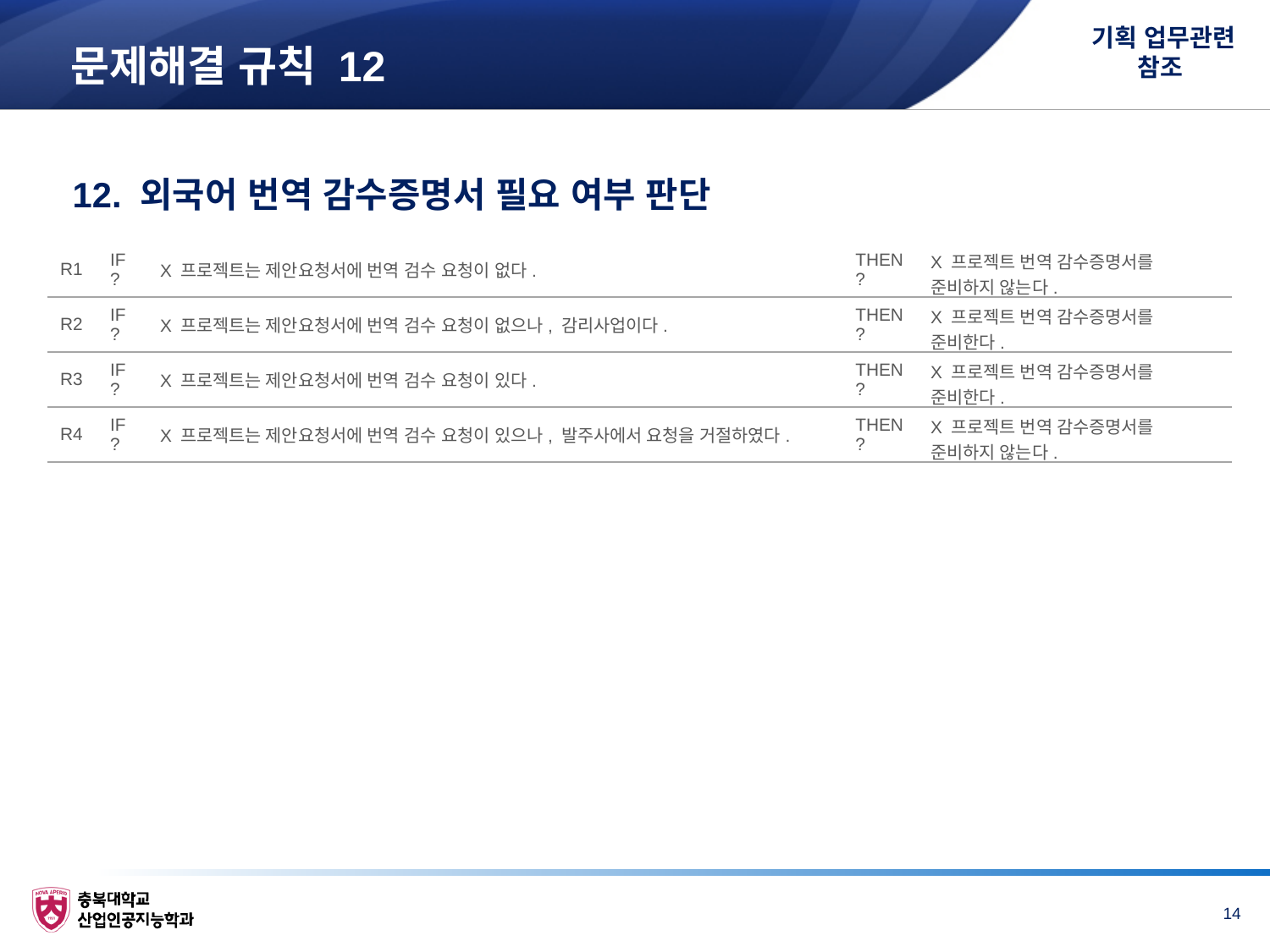

기획 업무관련 참조
# 문제해결 규칙 12
12. 외국어 번역 감수증명서 필요 여부 판단
| R1 | IF? | X 프로젝트는 제안요청서에 번역 검수 요청이 없다. | THEN? | X 프로젝트 번역 감수증명서를 준비하지 않는다. |
| --- | --- | --- | --- | --- |
| R2 | IF? | X 프로젝트는 제안요청서에 번역 검수 요청이 없으나, 감리사업이다. | THEN? | X 프로젝트 번역 감수증명서를 준비한다. |
| R3 | IF? | X 프로젝트는 제안요청서에 번역 검수 요청이 있다. | THEN? | X 프로젝트 번역 감수증명서를 준비한다. |
| R4 | IF? | X 프로젝트는 제안요청서에 번역 검수 요청이 있으나, 발주사에서 요청을 거절하였다. | THEN? | X 프로젝트 번역 감수증명서를 준비하지 않는다. |